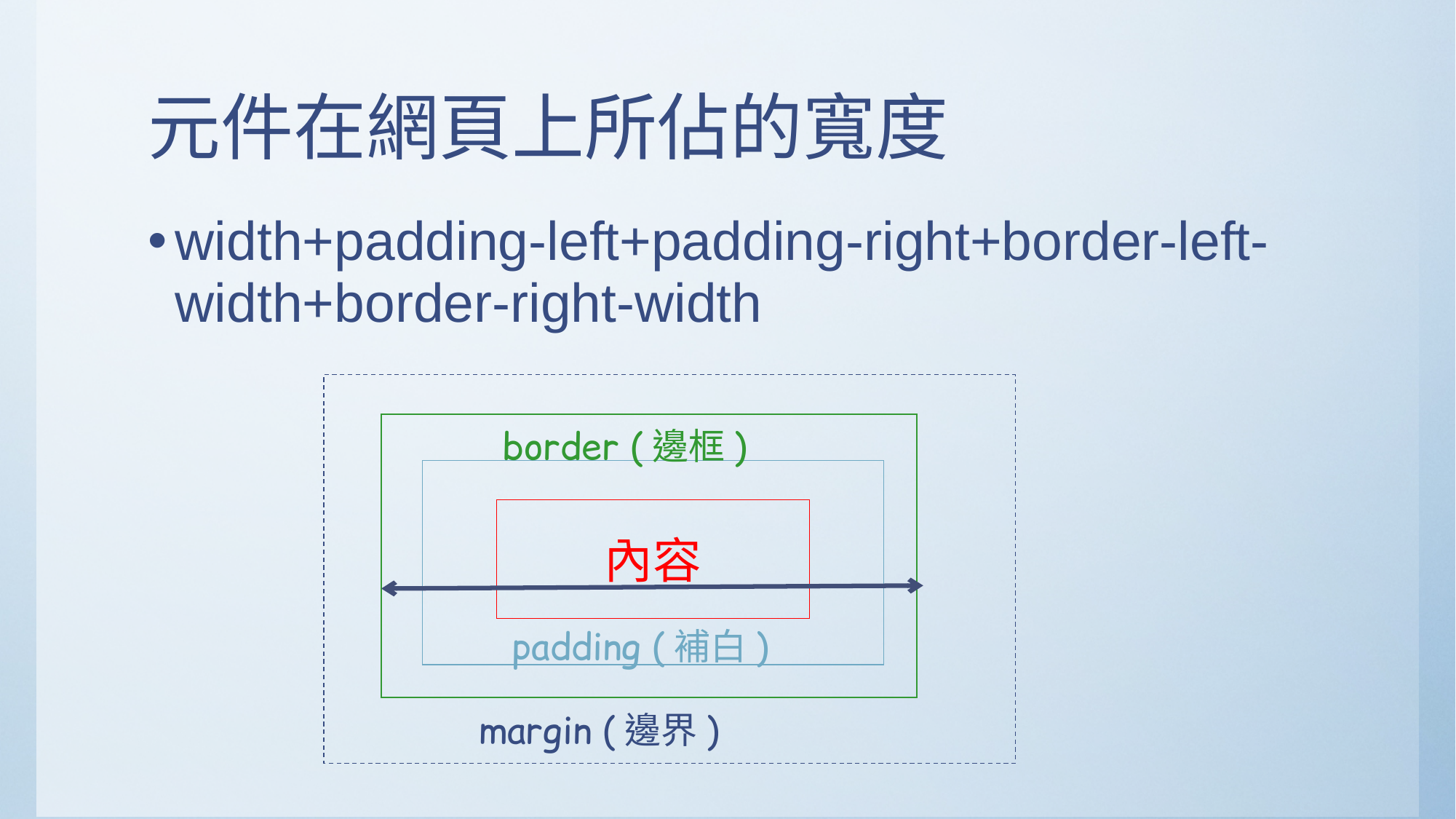

# 元件在網頁上所佔的寬度
width+padding-left+padding-right+border-left-width+border-right-width

margin (邊界)

border (邊框)

padding (補白)
內容